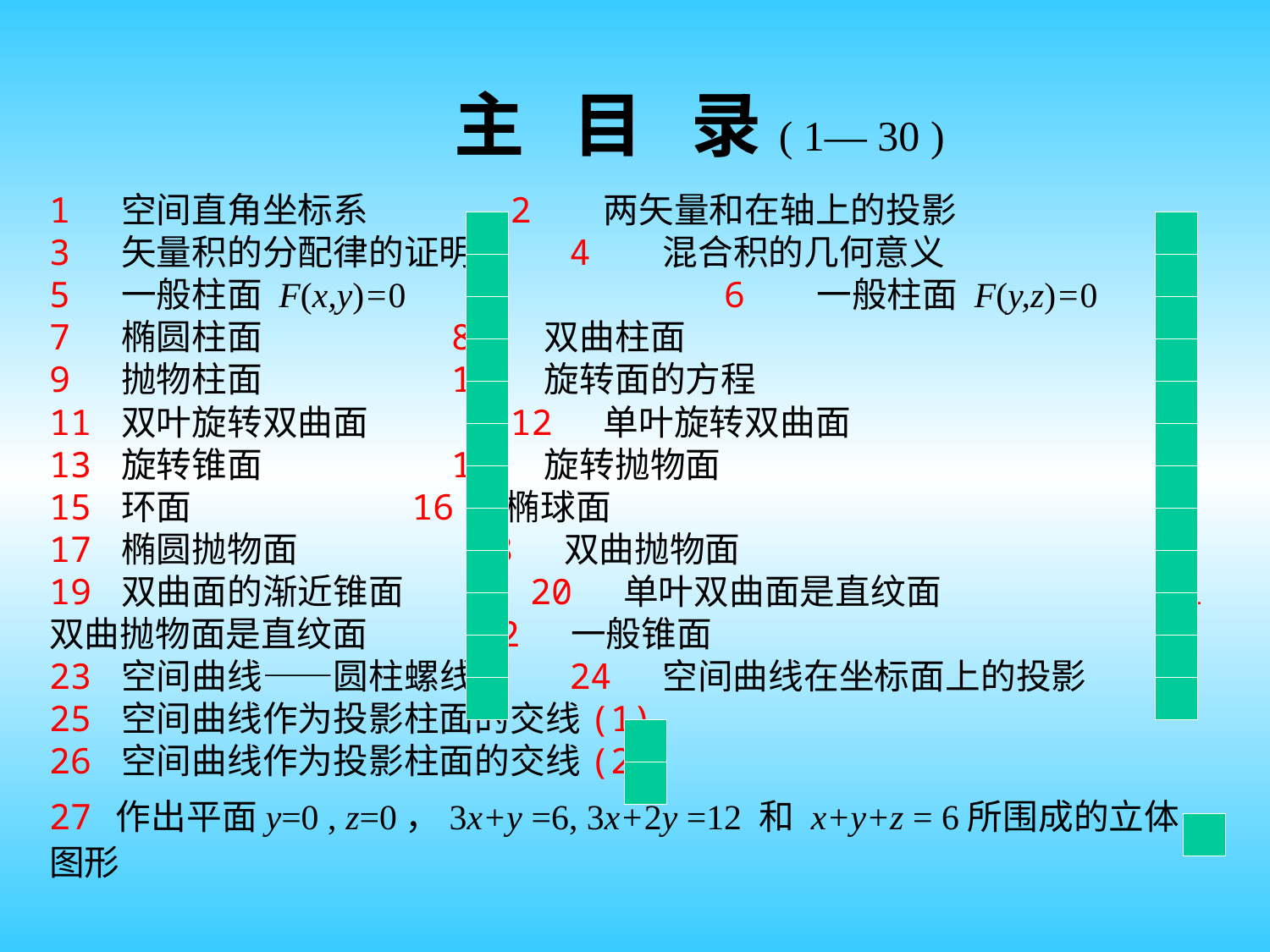

主   目   录( 1— 30 )

1  空间直角坐标系                 2   两矢量和在轴上的投影
3  矢量积的分配律的证明           4   混合积的几何意义
5  一般柱面 F(x,y)=0               6   一般柱面 F(y,z)=0
7  椭圆柱面                       8   双曲柱面
9  抛物柱面                       10  旋转面的方程
11 双叶旋转双曲面                 12  单叶旋转双曲面
13 旋转锥面                       14  旋转抛物面
15 环面                           16  椭球面
17 椭圆抛物面                     18  双曲抛物面
19 双曲面的渐近锥面               20  单叶双曲面是直纹面                           21 双曲抛物面是直纹面             22  一般锥面
23 空间曲线——圆柱螺线           24  空间曲线在坐标面上的投影
25 空间曲线作为投影柱面的交线(1)
26 空间曲线作为投影柱面的交线(2)
27 作出平面y=0 , z=0，3x+y =6, 3x+2y =12 和 x+y+z = 6所围成的立体图形